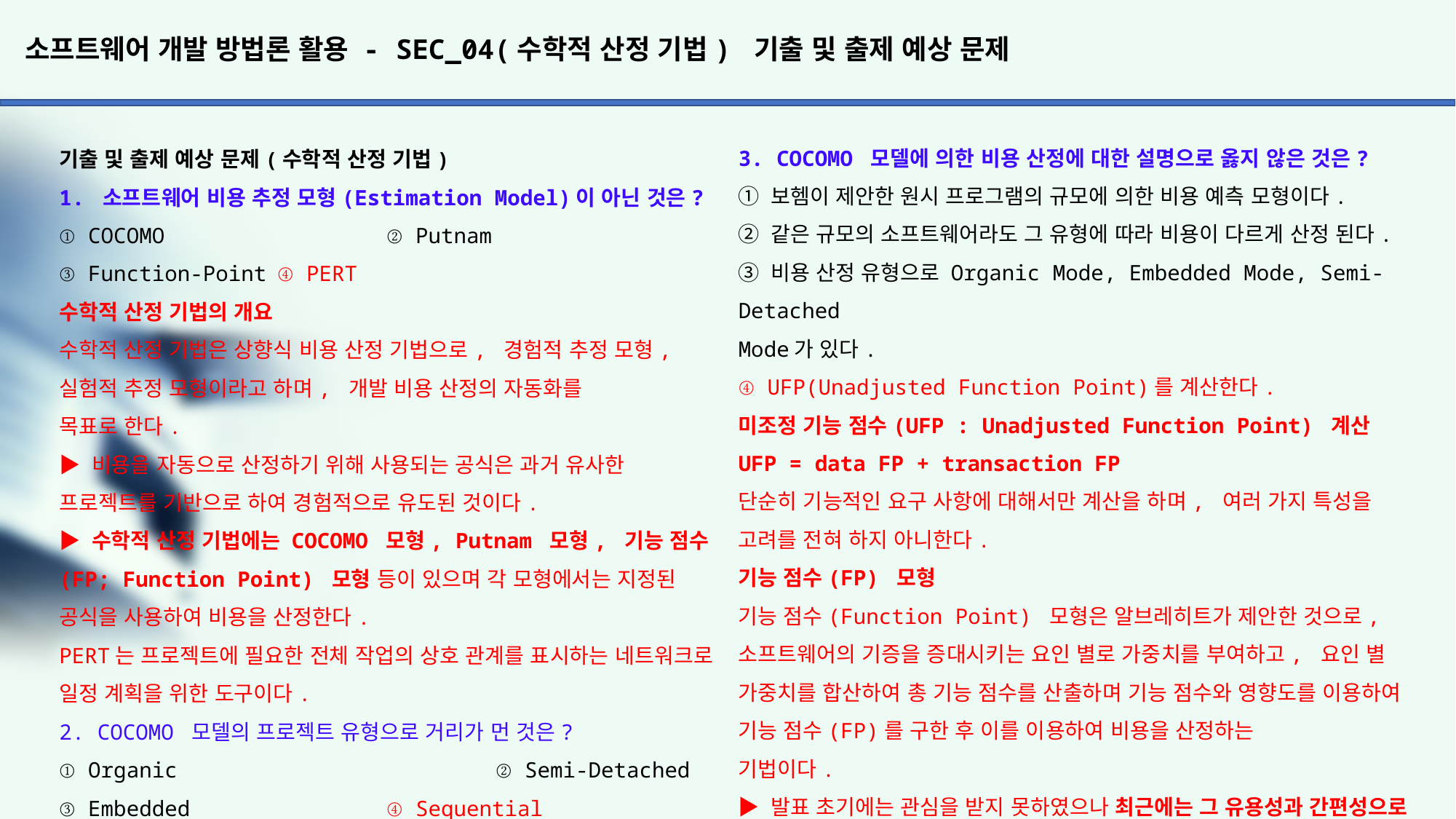

# 소프트웨어 개발 방법론 활용 - SEC_04(수학적 산정 기법) 기출 및 출제 예상 문제
3. COCOMO 모델에 의한 비용 산정에 대한 설명으로 옳지 않은 것은?
① 보헴이 제안한 원시 프로그램의 규모에 의한 비용 예측 모형이다.
② 같은 규모의 소프트웨어라도 그 유형에 따라 비용이 다르게 산정 된다.
③ 비용 산정 유형으로 Organic Mode, Embedded Mode, Semi-Detached
Mode가 있다.
④ UFP(Unadjusted Function Point)를 계산한다.
미조정 기능 점수(UFP : Unadjusted Function Point) 계산
UFP = data FP + transaction FP
단순히 기능적인 요구 사항에 대해서만 계산을 하며, 여러 가지 특성을
고려를 전혀 하지 아니한다.
기능 점수(FP) 모형
기능 점수(Function Point) 모형은 알브레히트가 제안한 것으로,
소프트웨어의 기증을 증대시키는 요인 별로 가중치를 부여하고, 요인 별 가중치를 합산하여 총 기능 점수를 산출하며 기능 점수와 영향도를 이용하여 기능 점수(FP)를 구한 후 이를 이용하여 비용을 산정하는
기법이다.
▶ 발표 초기에는 관심을 받지 못하였으나 최근에는 그 유용성과 간편성으로 비용 산정 기법 가운데 최선의 평가를 받고 있다.
4. COCOMO model 중 기관 내부에서 개발된 중·소규모의 소프트웨어로 일괄 자료 처리나 과학 기술 계산용, 비즈니스 자료 처리용으로 5만 라인 이하의 소프트웨어를 개발하는 유형은?
① Embeded 		② Organic
③ Semi-Detached 	④ Semi-Embeded
COCOMO 모형의 소프트웨어 개발 유형은 크기(프로그램의 규모)에 따라
분류한다.
Organic은 5만 라인 이하, Semi-Detached는 30만 라인 이하, Embeded Mode 는 30만 라인 이상의 초대형 규모에 사용된다.

기출 및 출제 예상 문제(수학적 산정 기법)
1. 소프트웨어 비용 추정 모형(Estimation Model)이 아닌 것은?
① COCOMO			② Putnam
③ Function-Point	④ PERT
수학적 산정 기법의 개요
수학적 산정 기법은 상향식 비용 산정 기법으로, 경험적 추정 모형, 실험적 추정 모형이라고 하며, 개발 비용 산정의 자동화를
목표로 한다.
▶ 비용을 자동으로 산정하기 위해 사용되는 공식은 과거 유사한 프로젝트를 기반으로 하여 경험적으로 유도된 것이다.
▶ 수학적 산정 기법에는 COCOMO 모형, Putnam 모형, 기능 점수(FP; Function Point) 모형 등이 있으며 각 모형에서는 지정된 공식을 사용하여 비용을 산정한다.
PERT는 프로젝트에 필요한 전체 작업의 상호 관계를 표시하는 네트워크로 일정 계획을 위한 도구이다.
2. COCOMO 모델의 프로젝트 유형으로 거리가 먼 것은?
① Organic			② Semi-Detached
③ Embedded		④ Sequential
COCOMO의 소프트웨어 개발 유형
소프트웨어 개발 유형은 소프트웨어 복잡도 혹은 원시 프로그램의
규모에 따라서 조직형(Organic Mode), 반분리형(Semi-Detached Mode), 내장형(Embeded Mode)으로 분류할 수 있다.
▶ 조직형(Organic Mode)
조직형은 기관 내부에서 개발되어진 중, 소규모의 소프트웨어로
일괄 자료 처리나 과학 기술 계산용, 비즈니스 자료 처리용으로
5만(50KDSI) 라인 이하의 소프트웨어를 개발하는 유형이다.
- 사무 처리용, 업무용, 과학용 응용 소프트웨어 개발에 적합하다.
▶ 반분리형(Semi-Detached Mode)
반분리형은 조직형과 내장형의 중간형으로 트랜잭션 처리 시스템
이나 운영체제, 데이터베이스 관리 시스템 등의 30만(300KDSI)
라인 이하의 소프트웨어를 개발하는 유형이다.
- 컴파일러, 인터프리터와 같은 유틸리티 개발에 적합하다.
▶ 내장형(Embeded Mode)
내장형은 초대형 규모의 트랜잭션 처리 시스템이나 운영체제 등의
30만(300KDSI) 라인 이상의 소프트웨어를 개발하는 유형이다.
- 신호기 제어 시스템, 미사일 유도 시스템, 실시간 처리 시스템 등의 시스템 프로그램 개발에 적합하다.